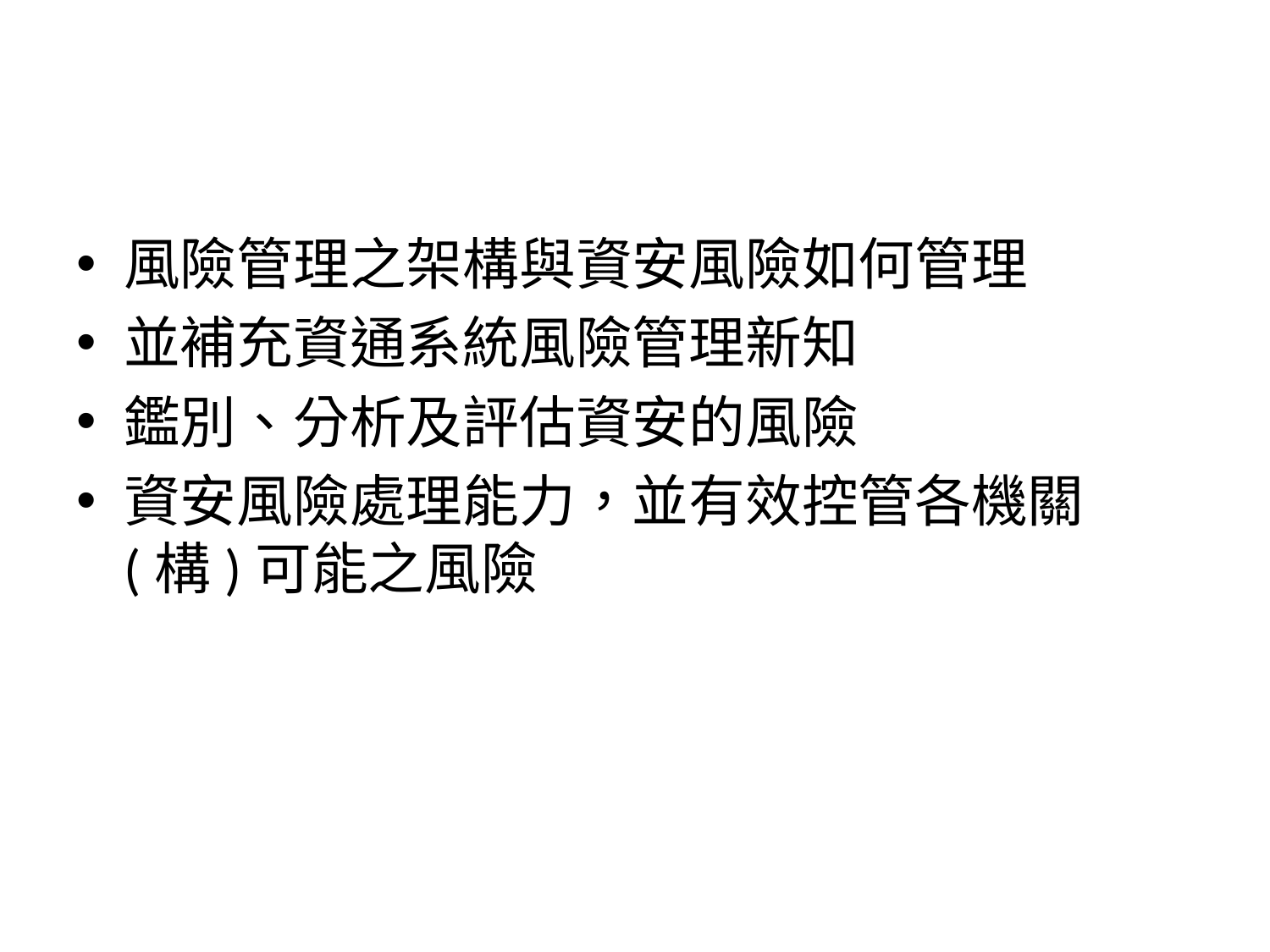

#
風險管理之架構與資安風險如何管理
並補充資通系統風險管理新知
鑑別、分析及評估資安的風險
資安風險處理能力，並有效控管各機關(構)可能之風險